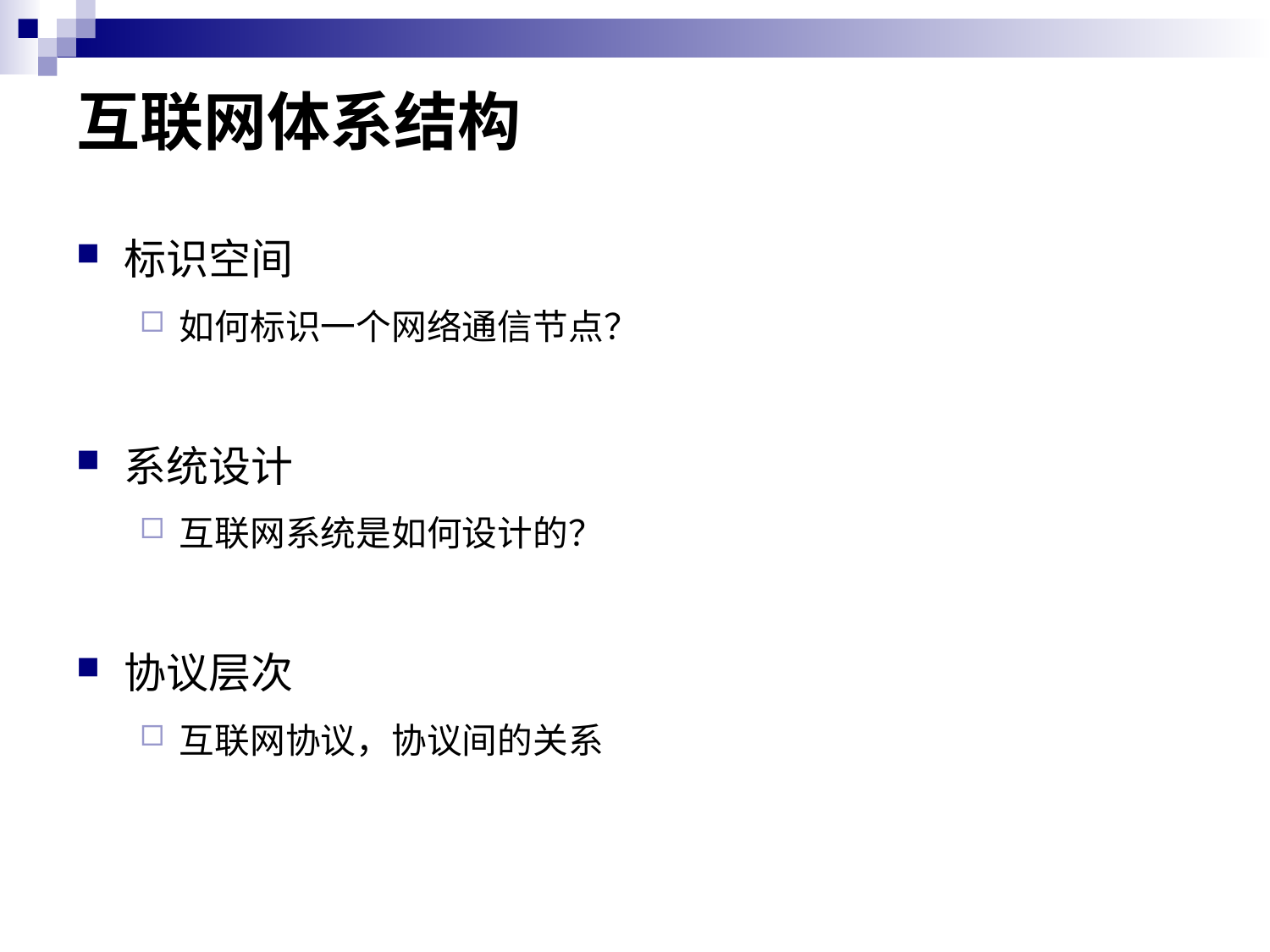

# 互联网体系结构
标识空间
如何标识一个网络通信节点？

系统设计
互联网系统是如何设计的？

协议层次
互联网协议，协议间的关系
11